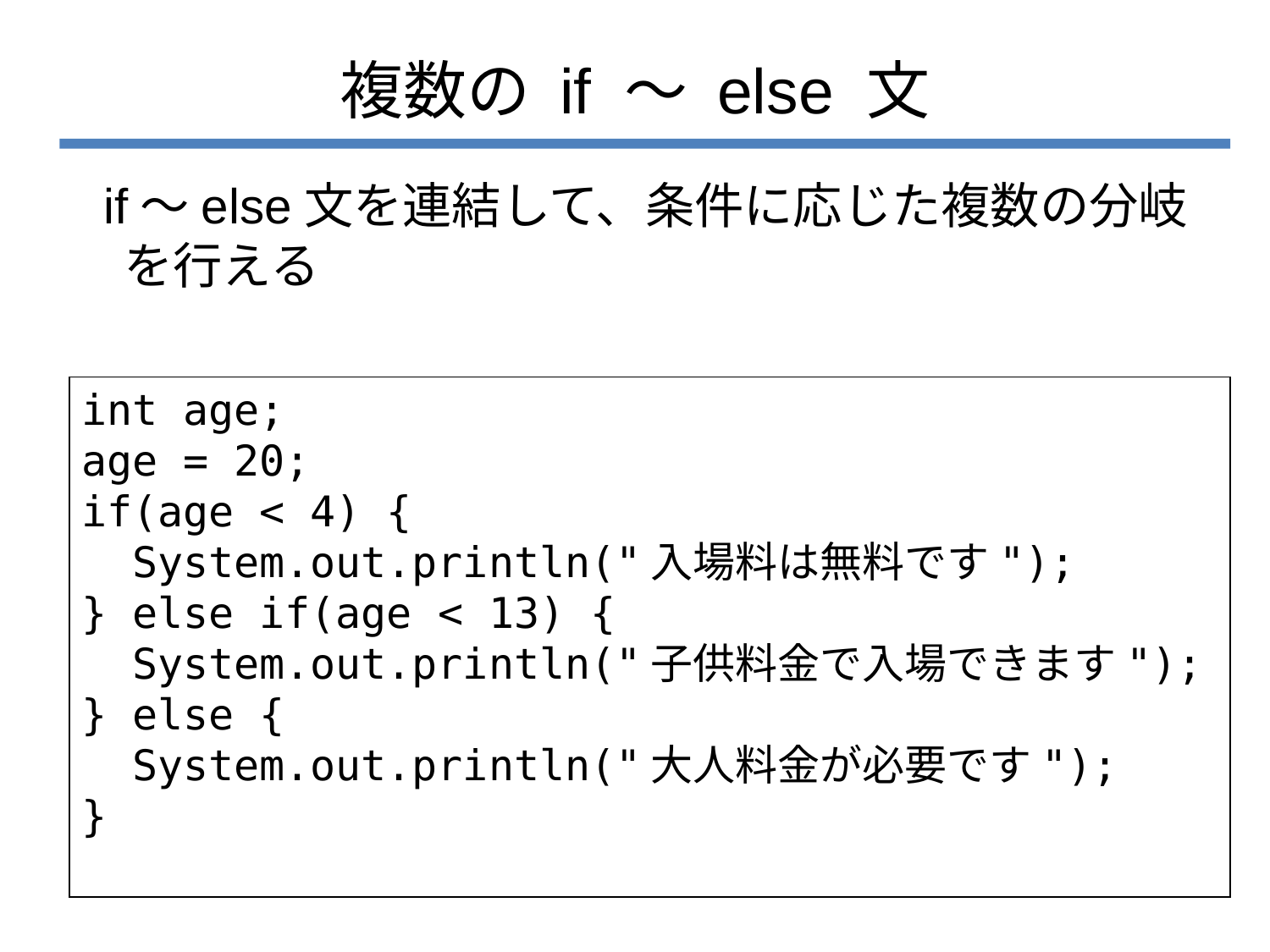

# 複数の if ～ else 文
  if～else文を連結して、条件に応じた複数の分岐を行える
int age;
age = 20;
if(age < 4) {
  System.out.println("入場料は無料です");
} else if(age < 13) {
  System.out.println("子供料金で入場できます");
} else {
  System.out.println("大人料金が必要です");
}